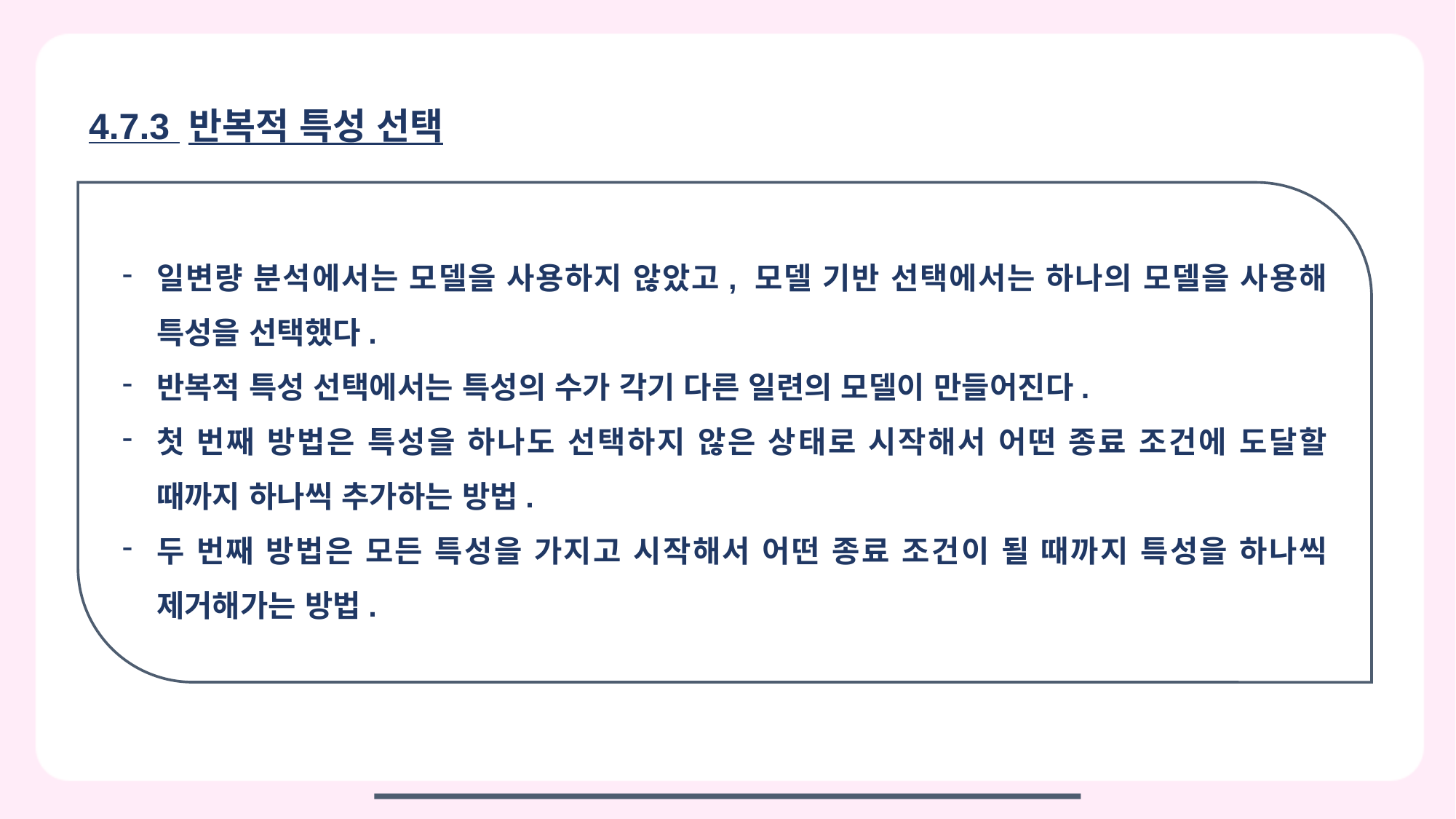

4.7.3 반복적 특성 선택
일변량 분석에서는 모델을 사용하지 않았고, 모델 기반 선택에서는 하나의 모델을 사용해 특성을 선택했다.
반복적 특성 선택에서는 특성의 수가 각기 다른 일련의 모델이 만들어진다.
첫 번째 방법은 특성을 하나도 선택하지 않은 상태로 시작해서 어떤 종료 조건에 도달할 때까지 하나씩 추가하는 방법.
두 번째 방법은 모든 특성을 가지고 시작해서 어떤 종료 조건이 될 때까지 특성을 하나씩 제거해가는 방법.